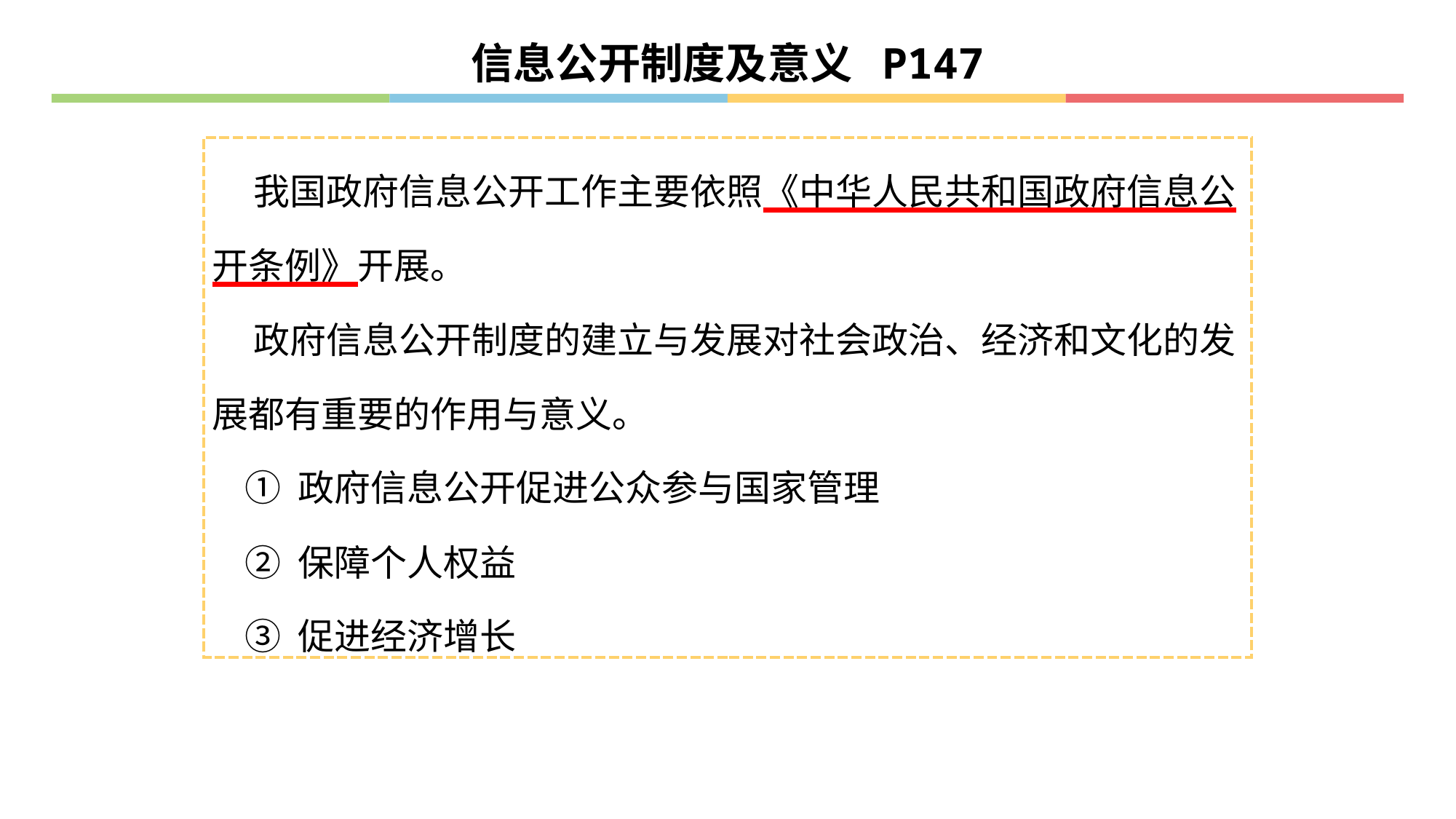

信息公开制度及意义  P147
    我国政府信息公开工作主要依照《中华人民共和国政府信息公开条例》开展。
    政府信息公开制度的建立与发展对社会政治、经济和文化的发展都有重要的作用与意义。
    ① 政府信息公开促进公众参与国家管理
    ② 保障个人权益
    ③ 促进经济增长